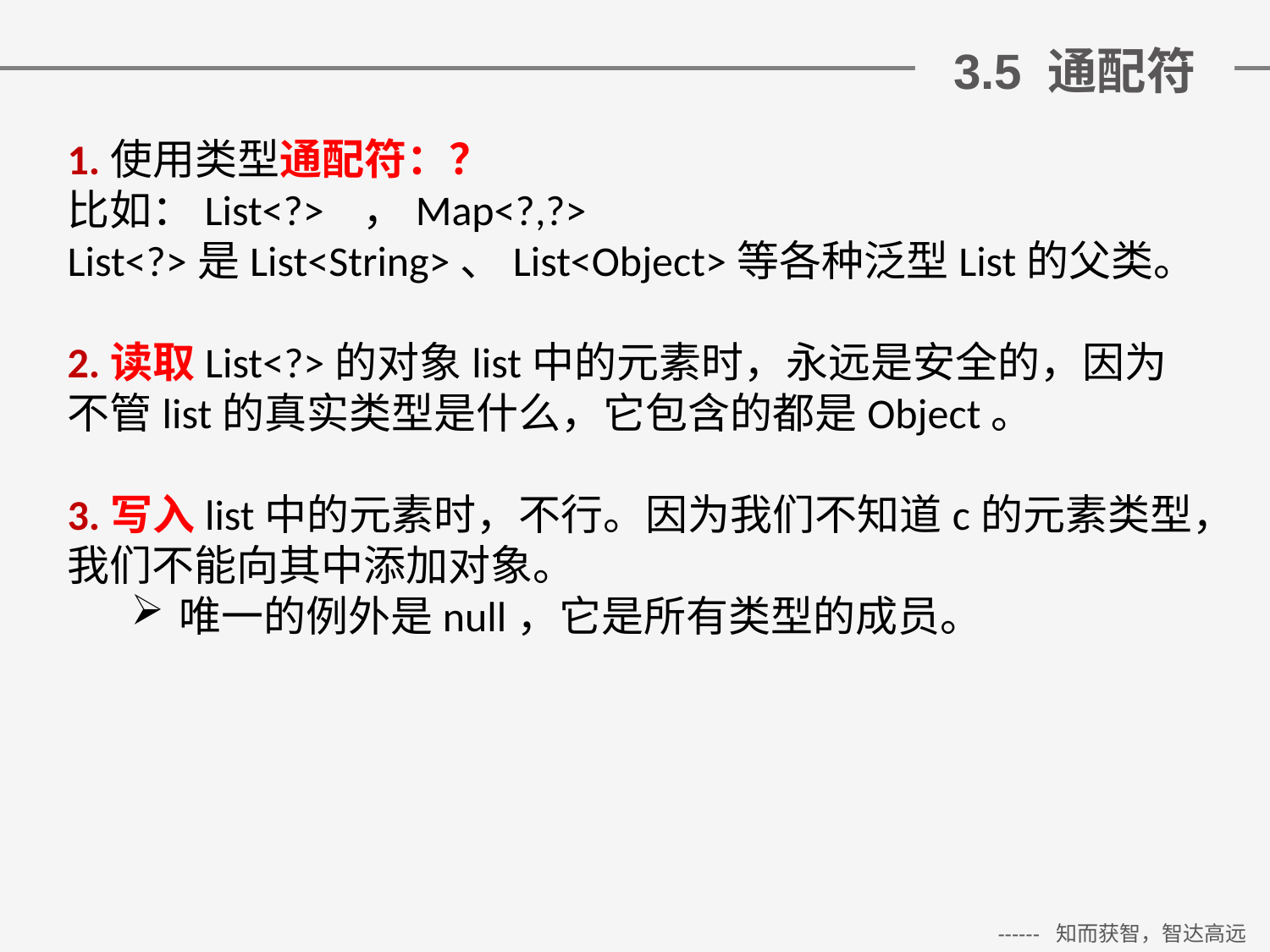

# 3.5 通配符
1.使用类型通配符：？
比如：List<?>   ，Map<?,?>
List<?>是List<String>、List<Object>等各种泛型List的父类。

2.读取List<?>的对象list中的元素时，永远是安全的，因为不管list的真实类型是什么，它包含的都是Object。

3.写入list中的元素时，不行。因为我们不知道c的元素类型，我们不能向其中添加对象。
唯一的例外是null，它是所有类型的成员。